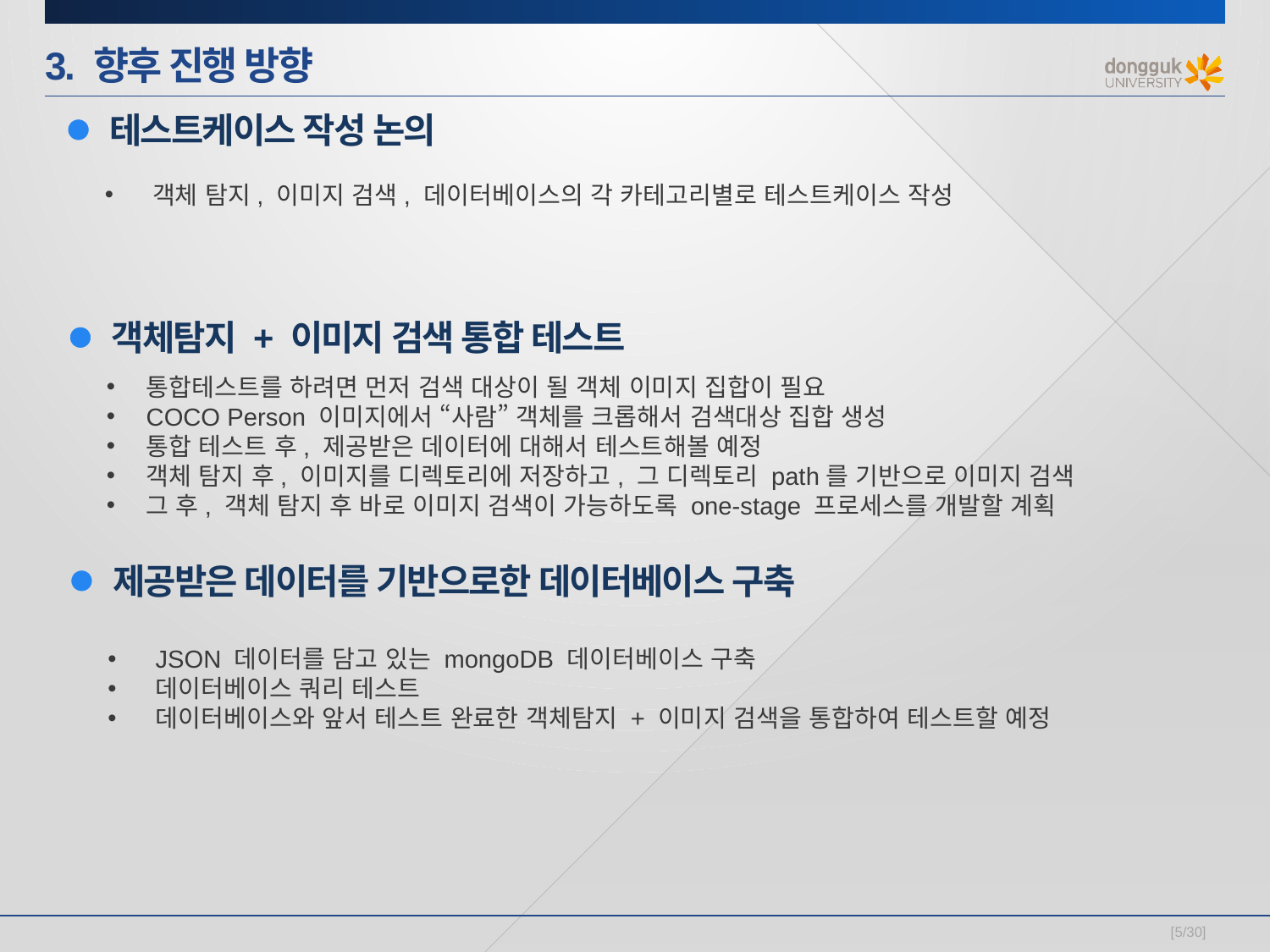

# 3. 향후 진행 방향
테스트케이스 작성 논의

객체 탐지, 이미지 검색, 데이터베이스의 각 카테고리별로 테스트케이스 작성

객체탐지 + 이미지 검색 통합 테스트

통합테스트를 하려면 먼저 검색 대상이 될 객체 이미지 집합이 필요
COCO Person 이미지에서 “사람” 객체를 크롭해서 검색대상 집합 생성
통합 테스트 후, 제공받은 데이터에 대해서 테스트해볼 예정
객체 탐지 후, 이미지를 디렉토리에 저장하고, 그 디렉토리 path를 기반으로 이미지 검색
그 후, 객체 탐지 후 바로 이미지 검색이 가능하도록 one-stage 프로세스를 개발할 계획
제공받은 데이터를 기반으로한 데이터베이스 구축

JSON 데이터를 담고 있는 mongoDB 데이터베이스 구축
데이터베이스 쿼리 테스트
데이터베이스와 앞서 테스트 완료한 객체탐지 + 이미지 검색을 통합하여 테스트할 예정

[5/30]